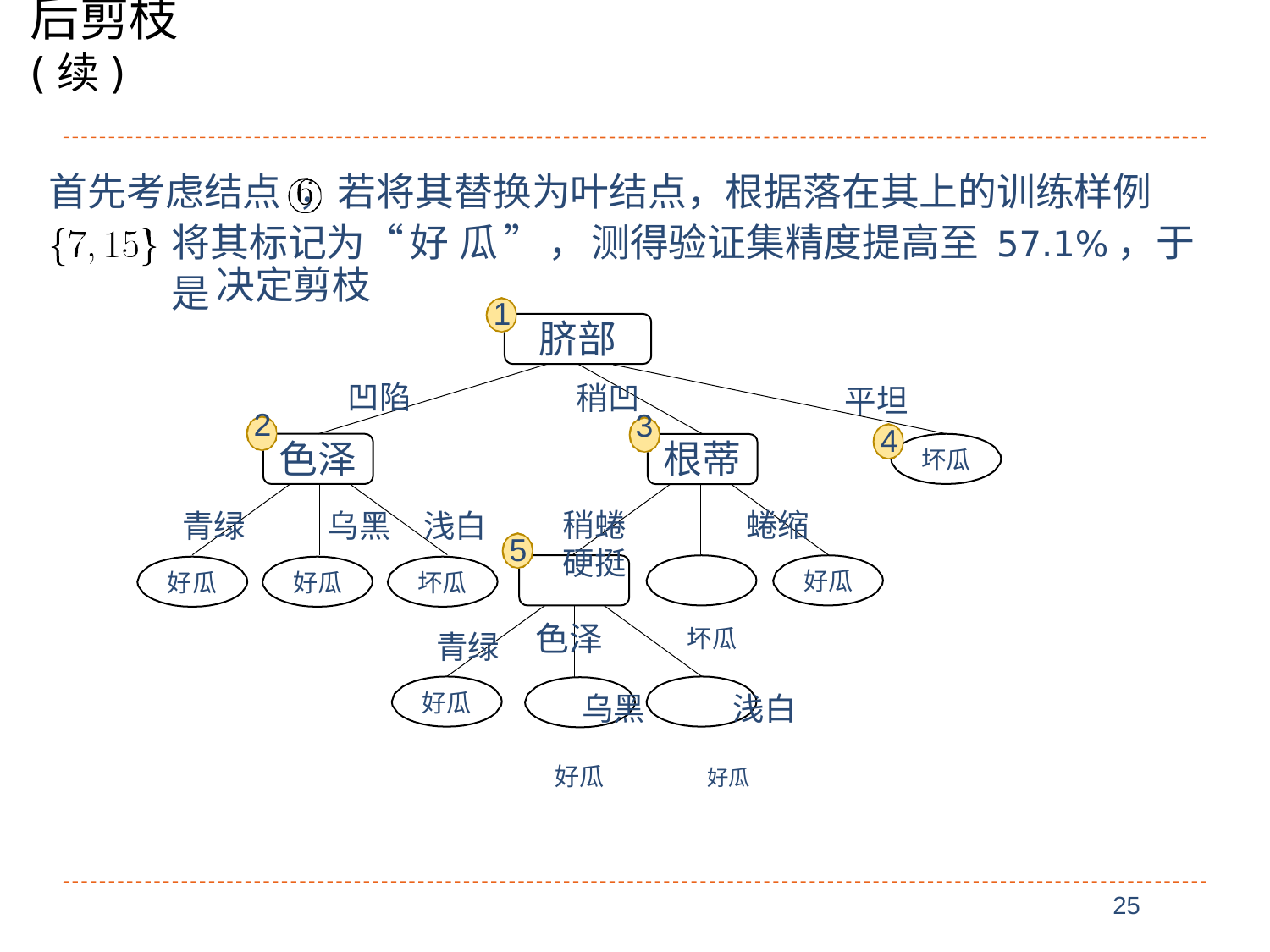

# 后剪枝 (续)
首先考虑结点	，若将其替换为叶结点，根据落在其上的训练样例 将其标记为“好瓜”，测得验证集精度提高至 57.1%，于是

决定剪枝
脐部
稍凹
3
根蒂
1

凹陷
2
色泽
平坦

4

坏瓜

稍蜷	蜷缩	硬挺
色泽	坏瓜
乌黑	浅白
好瓜	好瓜
青绿
乌黑	浅白
5

好瓜
好瓜
好瓜
坏瓜

青绿

好瓜